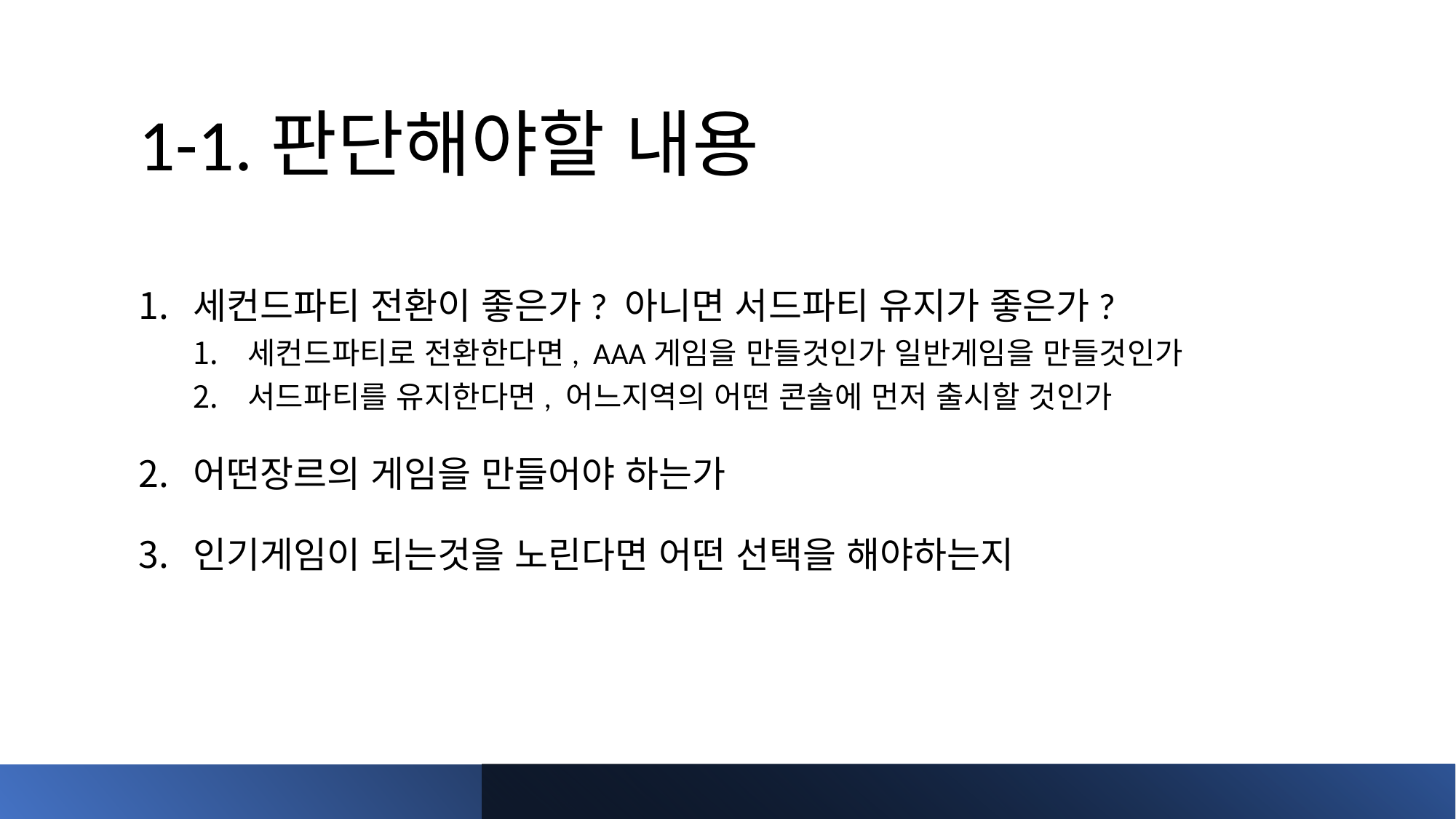

# 1-1.판단해야할 내용
세컨드파티 전환이 좋은가? 아니면 서드파티 유지가 좋은가?
세컨드파티로 전환한다면,  AAA게임을 만들것인가 일반게임을 만들것인가
서드파티를 유지한다면, 어느지역의 어떤 콘솔에 먼저 출시할 것인가
어떤장르의 게임을 만들어야 하는가
인기게임이 되는것을 노린다면 어떤 선택을 해야하는지